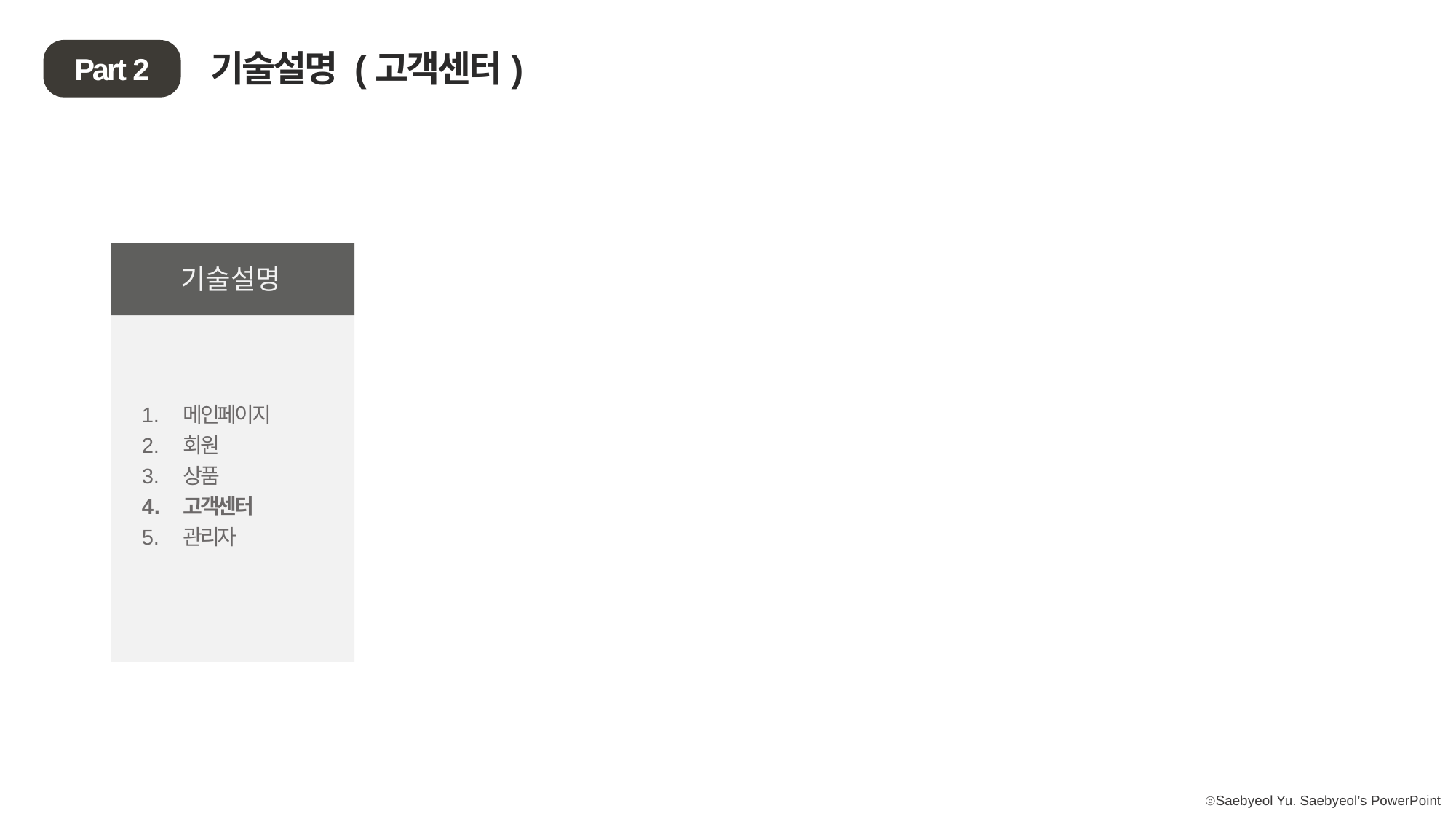

기술설명 (고객센터)
Part 2

기술설명
메인페이지
회원
상품
고객센터
관리자